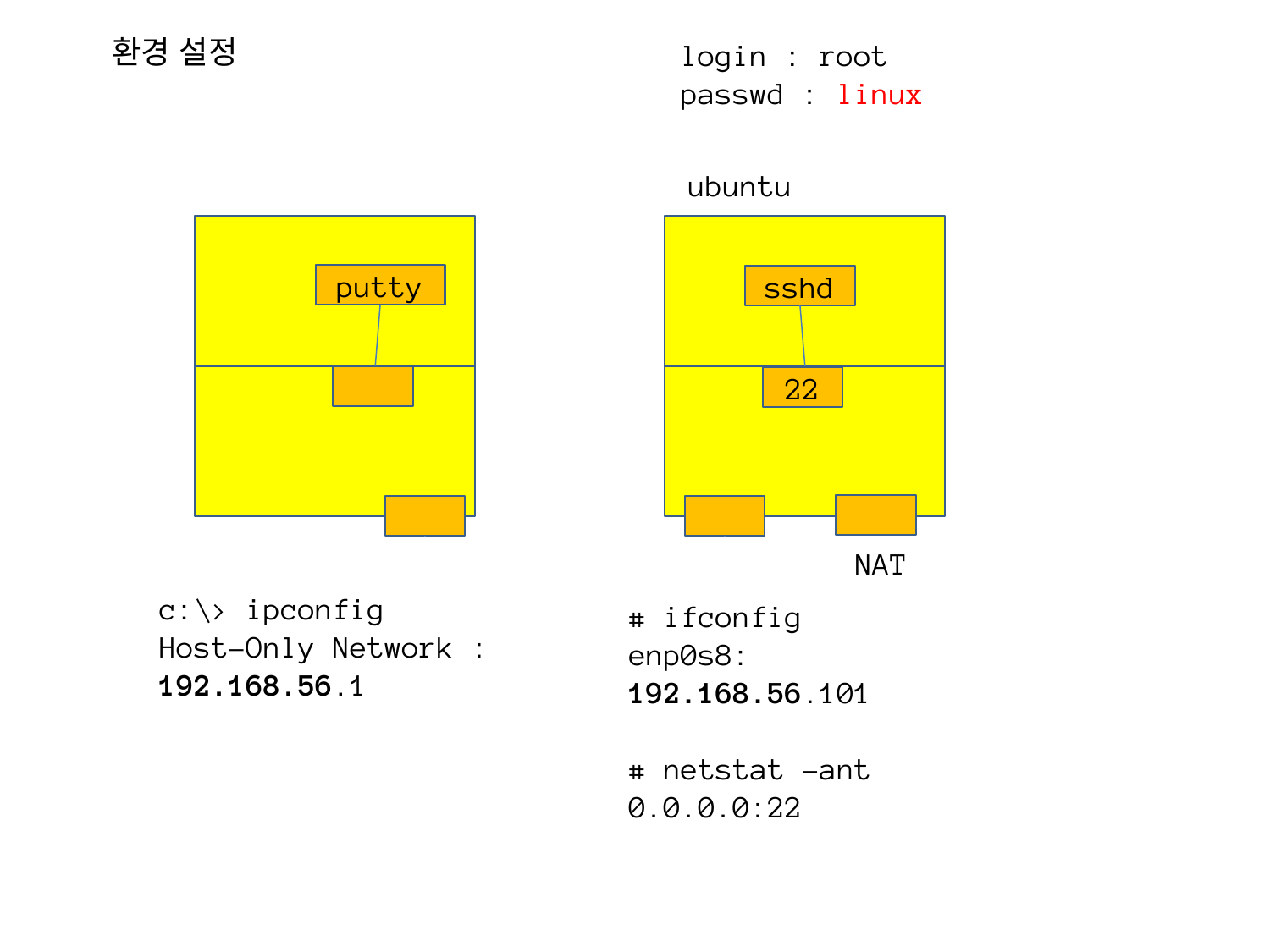

환경 설정

login : root
passwd : linux
ubuntu

putty
sshd

22

NAT
c:\> ipconfig
Host-Only Network :
192.168.56.1
# ifconfig
enp0s8:
192.168.56.101

# netstat -ant
0.0.0.0:22